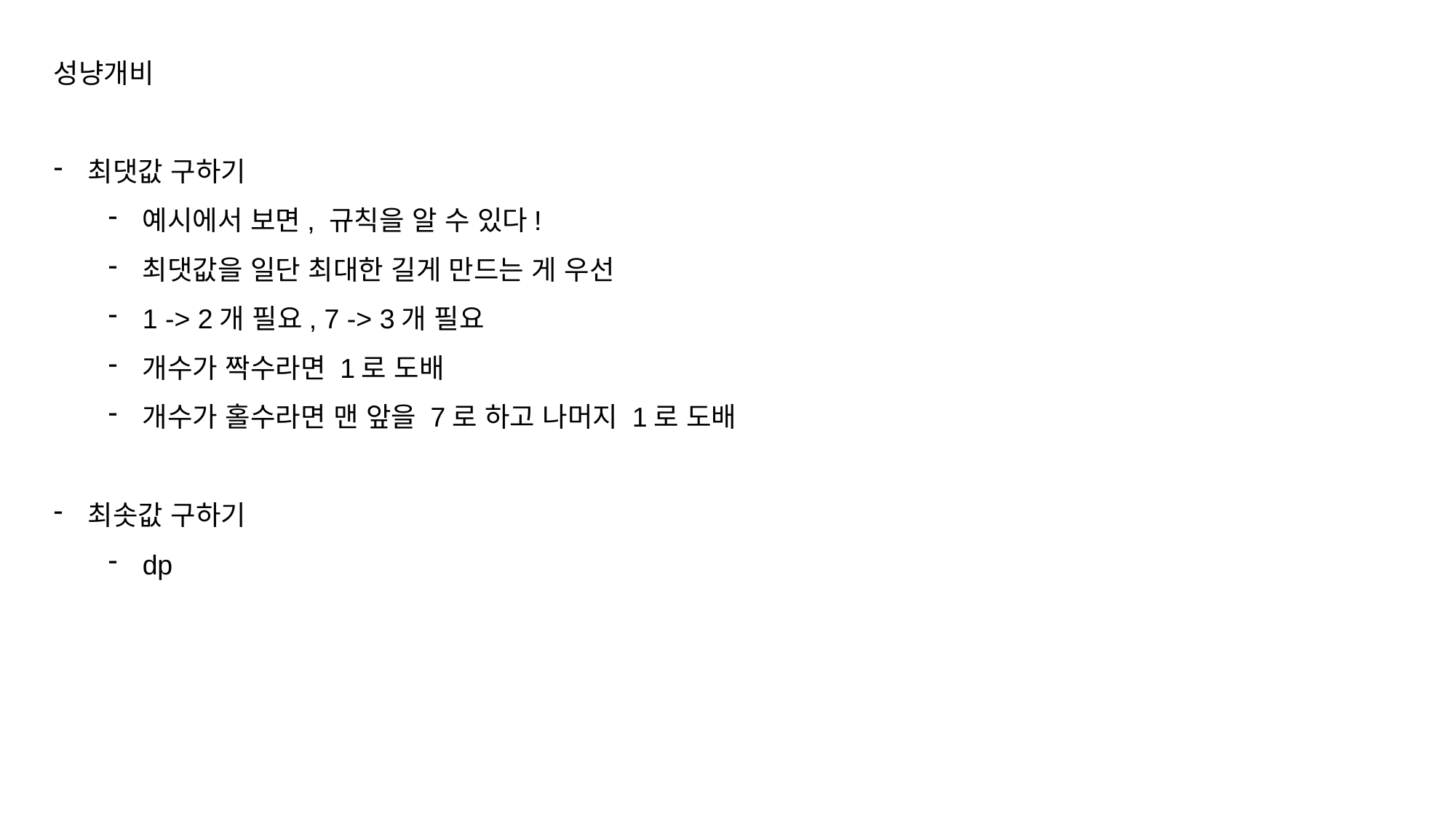

성냥개비

최댓값 구하기
예시에서 보면, 규칙을 알 수 있다!
최댓값을 일단 최대한 길게 만드는 게 우선
1 -> 2개 필요, 7 -> 3개 필요
개수가 짝수라면 1로 도배
개수가 홀수라면 맨 앞을 7로 하고 나머지 1로 도배

최솟값 구하기
dp